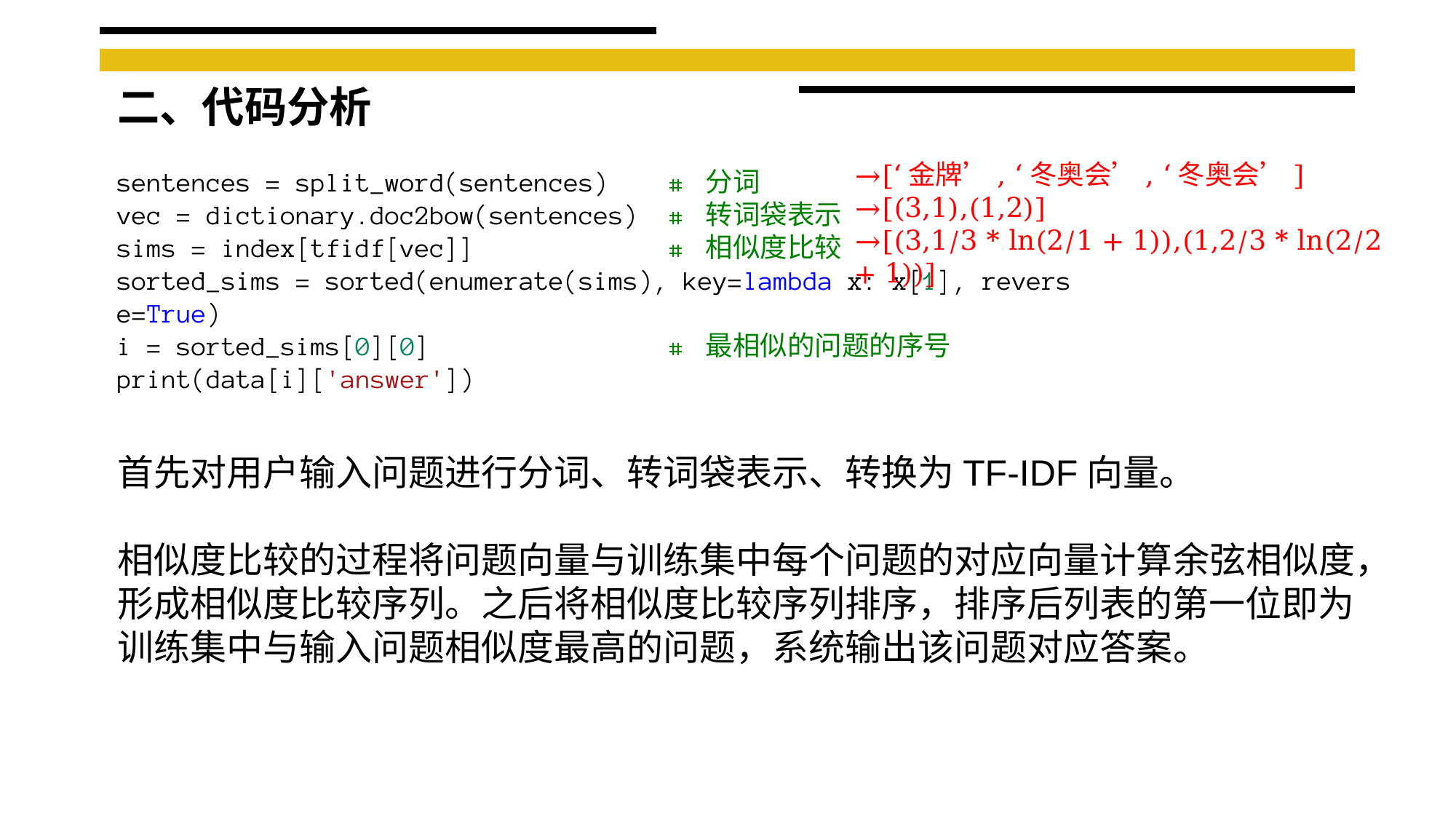

二、代码分析
→[‘金牌’, ‘冬奥会’, ‘冬奥会’]
→[(3,1),(1,2)]
→[(3,1/3 * ln(2/1 + 1)),(1,2/3 * ln(2/2 + 1))]
sentences = split_word(sentences)    # 分词
vec = dictionary.doc2bow(sentences)  # 转词袋表示
sims = index[tfidf[vec]]             # 相似度比较
sorted_sims = sorted(enumerate(sims), key=lambda x: x[1], reverse=True)
i = sorted_sims[0][0]                # 最相似的问题的序号
print(data[i]['answer'])
首先对用户输入问题进行分词、转词袋表示、转换为TF-IDF向量。

相似度比较的过程将问题向量与训练集中每个问题的对应向量计算余弦相似度，形成相似度比较序列。之后将相似度比较序列排序，排序后列表的第一位即为训练集中与输入问题相似度最高的问题，系统输出该问题对应答案。